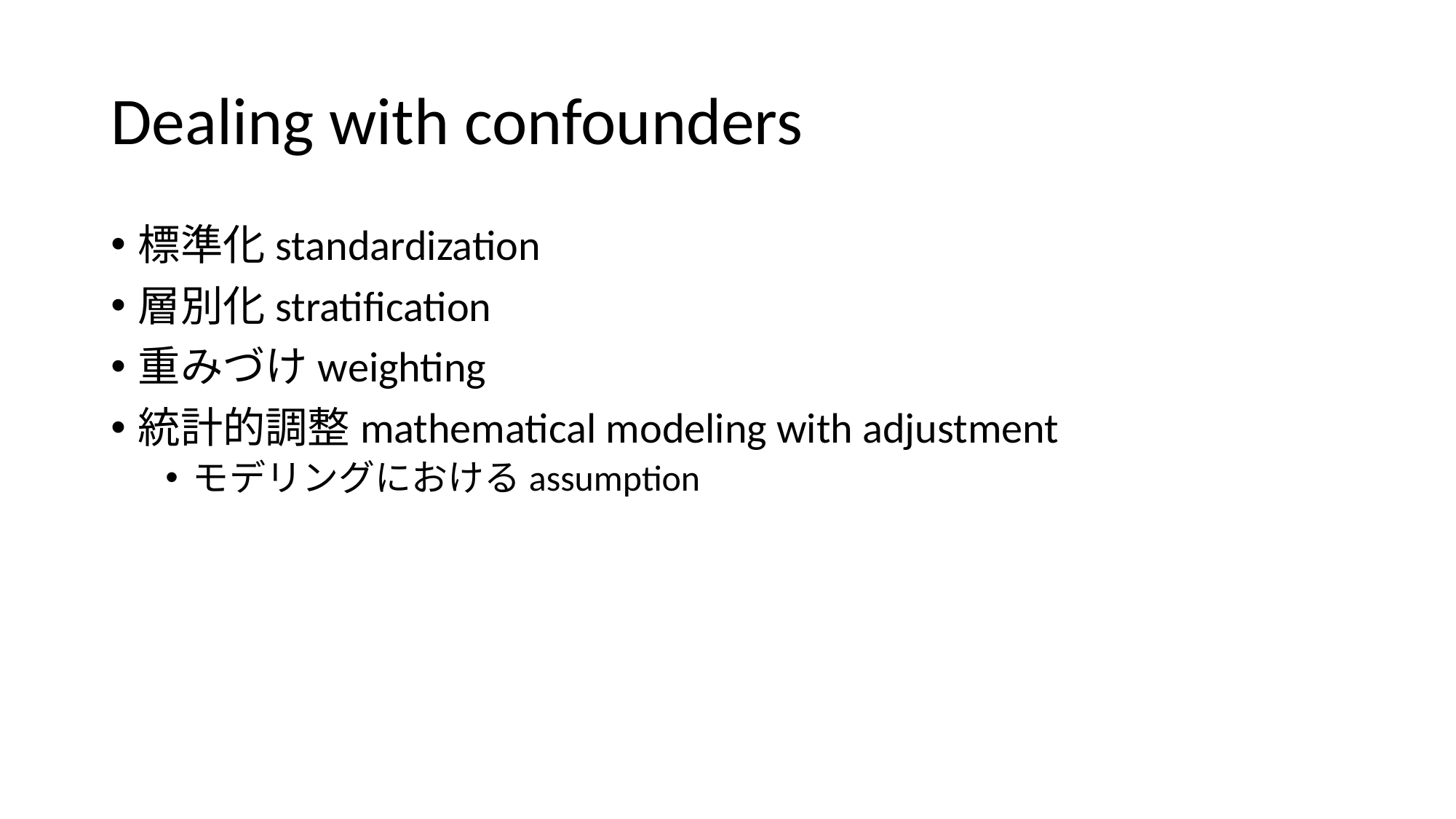

# Dealing with confounders
標準化standardization
層別化stratification
重みづけweighting
統計的調整mathematical modeling with adjustment
モデリングにおけるassumption